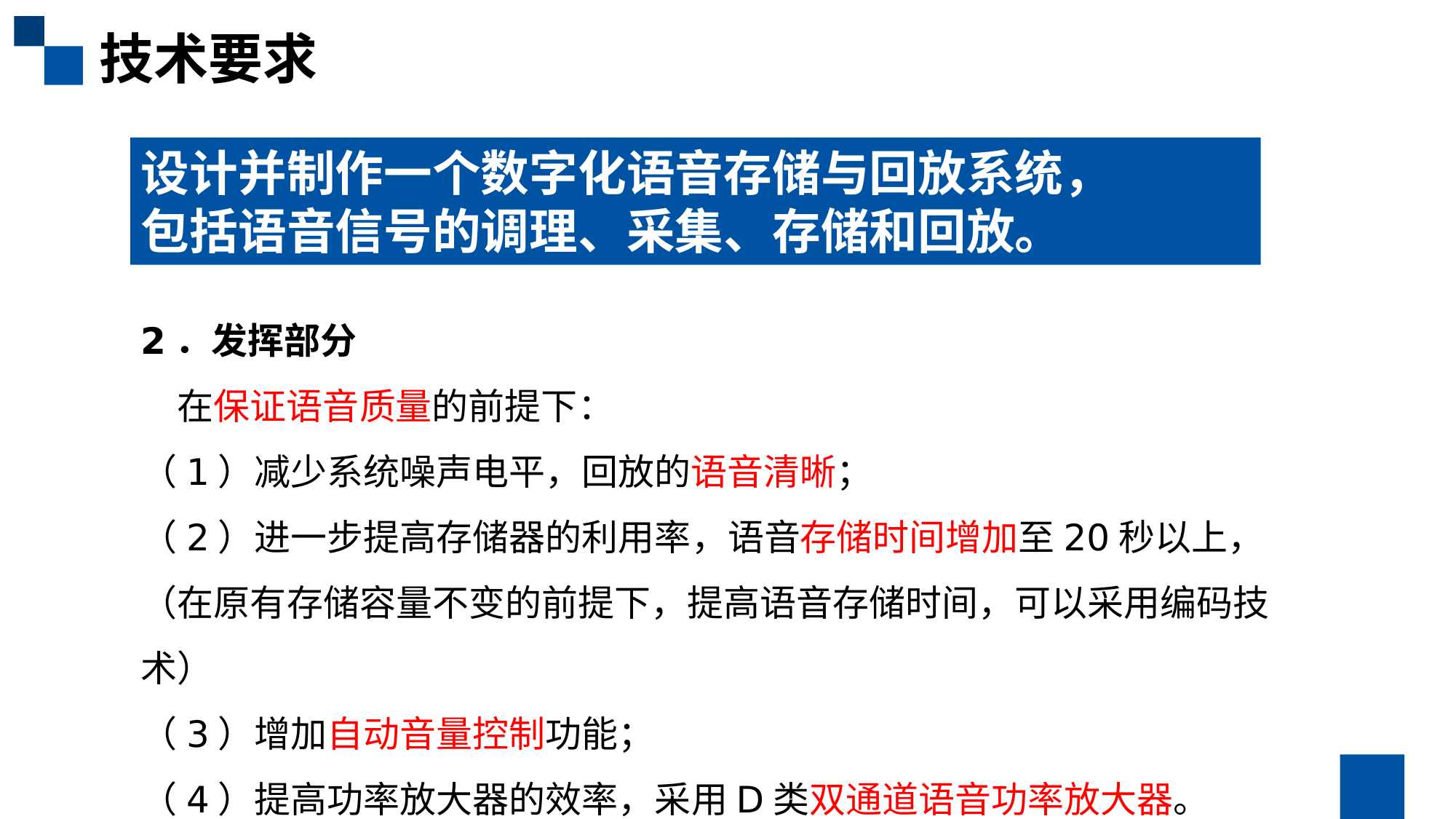

技术要求
设计并制作一个数字化语音存储与回放系统，
包括语音信号的调理、采集、存储和回放。
时代背景
2．发挥部分
　在保证语音质量的前提下：
（1）减少系统噪声电平，回放的语音清晰；
（2）进一步提高存储器的利用率，语音存储时间增加至20秒以上，（在原有存储容量不变的前提下，提高语音存储时间，可以采用编码技术）
（3）增加自动音量控制功能；
（4）提高功率放大器的效率，采用D类双通道语音功率放大器。
3